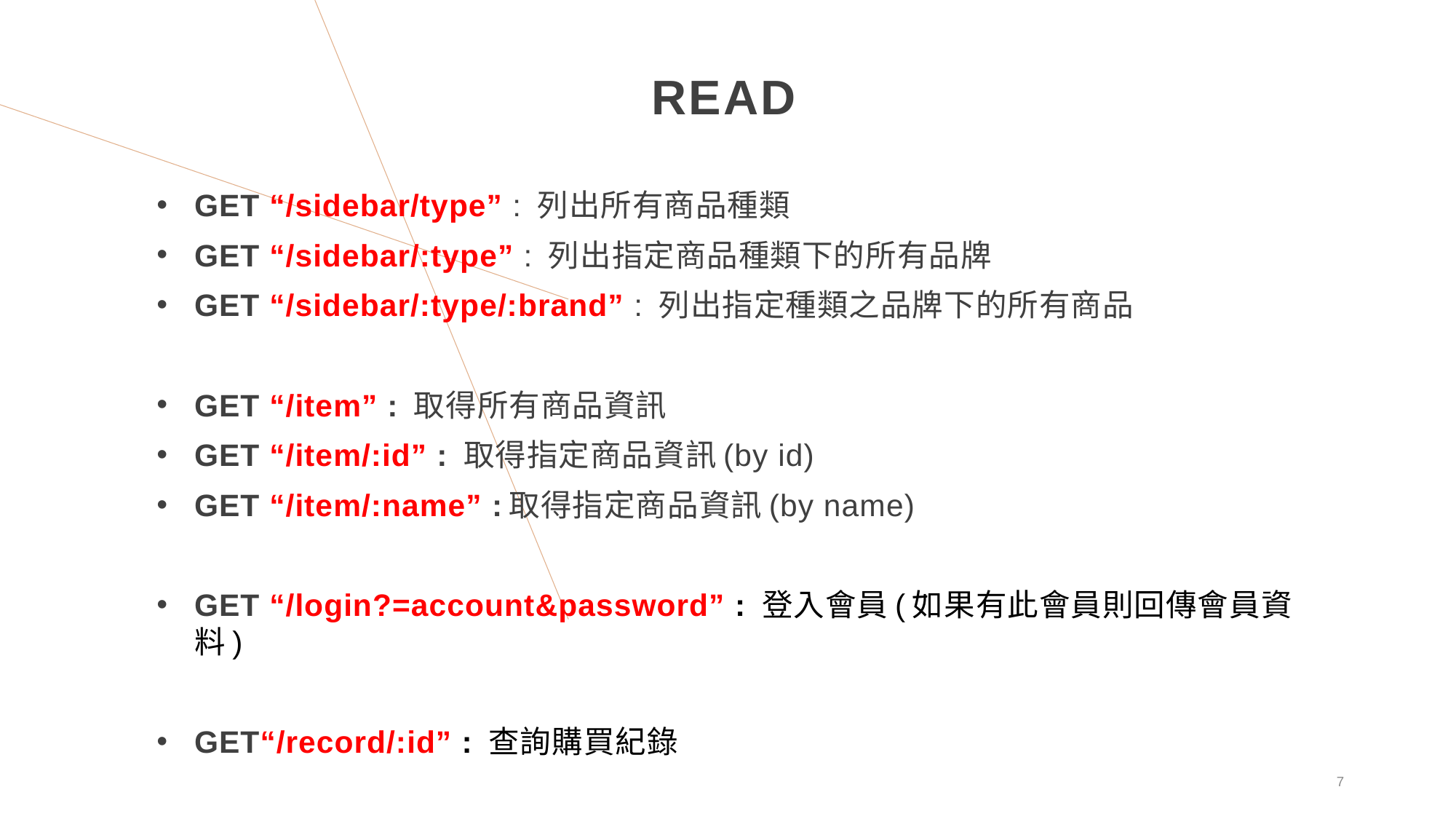

# Read
GET “/sidebar/type” : 列出所有商品種類
GET “/sidebar/:type” : 列出指定商品種類下的所有品牌
GET “/sidebar/:type/:brand” : 列出指定種類之品牌下的所有商品

GET “/item” : 取得所有商品資訊
GET “/item/:id” : 取得指定商品資訊(by id)
GET “/item/:name” :取得指定商品資訊(by name)

GET “/login?=account&password” : 登入會員(如果有此會員則回傳會員資料)

GET“/record/:id” : 查詢購買紀錄
7